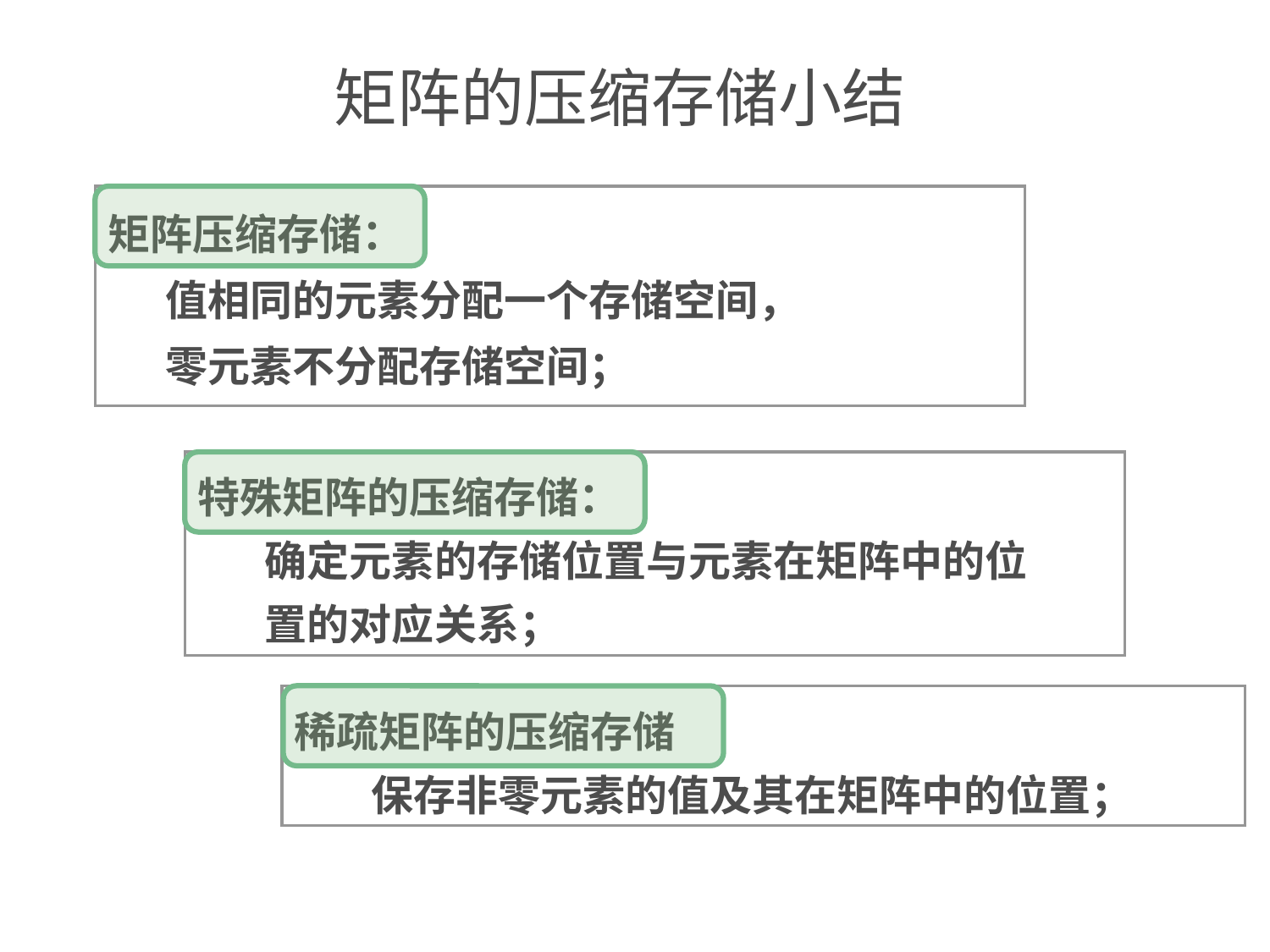

# 矩阵的压缩存储小结

矩阵压缩存储：
     值相同的元素分配一个存储空间，
     零元素不分配存储空间；

特殊矩阵的压缩存储：
      确定元素的存储位置与元素在矩阵中的位
      置的对应关系；

稀疏矩阵的压缩存储
       保存非零元素的值及其在矩阵中的位置；
55